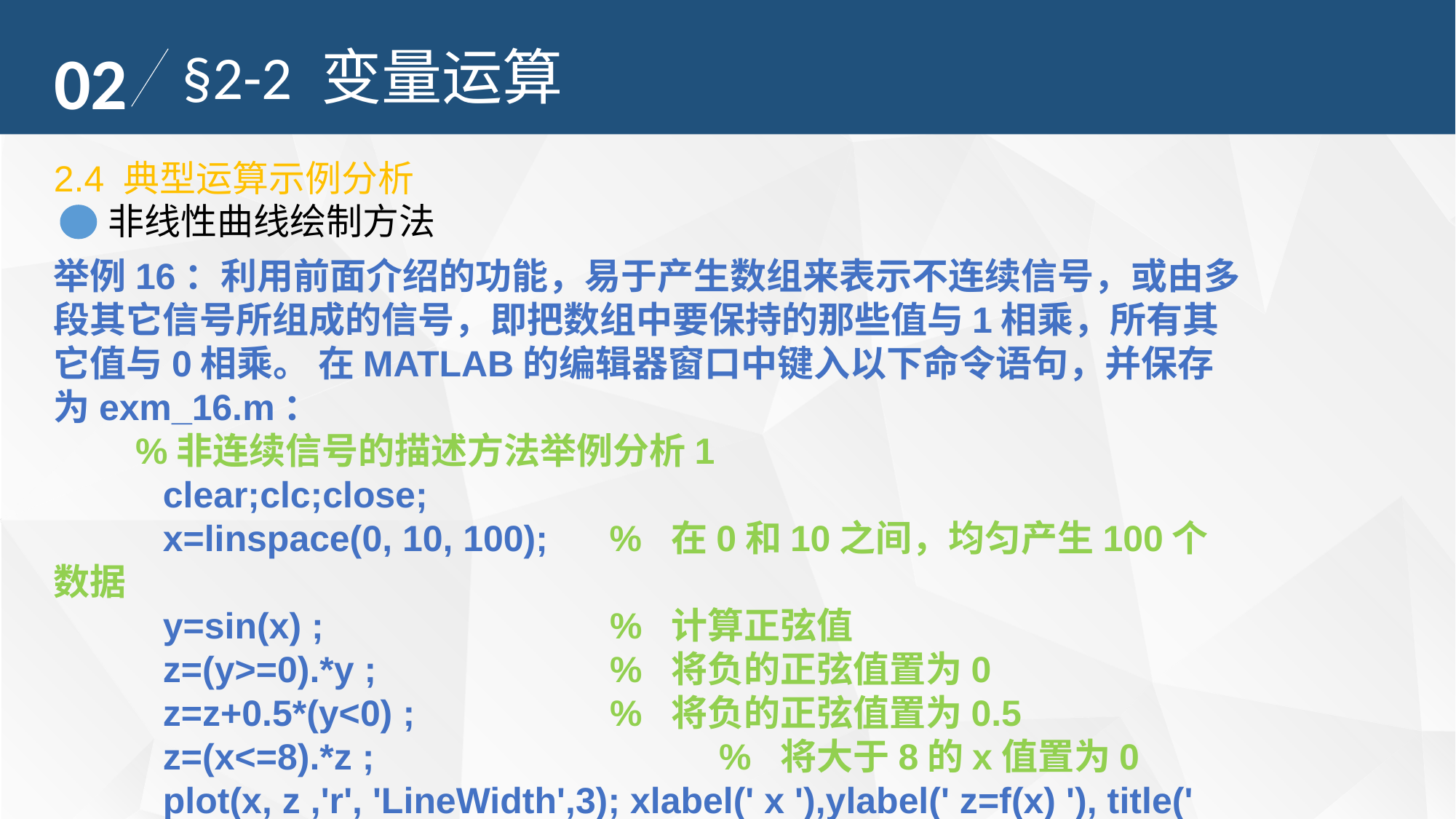

02
§2-2 变量运算
2.4 典型运算示例分析
非线性曲线绘制方法

举例16：利用前面介绍的功能，易于产生数组来表示不连续信号，或由多段其它信号所组成的信号，即把数组中要保持的那些值与1相乘，所有其它值与0相乘。 在MATLAB的编辑器窗口中键入以下命令语句，并保存为exm_16.m：
        %非连续信号的描述方法举例分析1
	clear;clc;close;
	x=linspace(0, 10, 100);      %  在0和10之间，均匀产生100个数据
	y=sin(x) ;               		 %  计算正弦值
z=(y>=0).*y ;             	 %  将负的正弦值置为0
z=z+0.5*(y<0) ; 		 %  将负的正弦值置为0.5
z=(x<=8).*z ; 			 %  将大于8的x值置为0
plot(x, z ,'r', 'LineWidth',3); xlabel(' x '),ylabel(' z=f(x) '), title(' 非连续信号 ');grid on